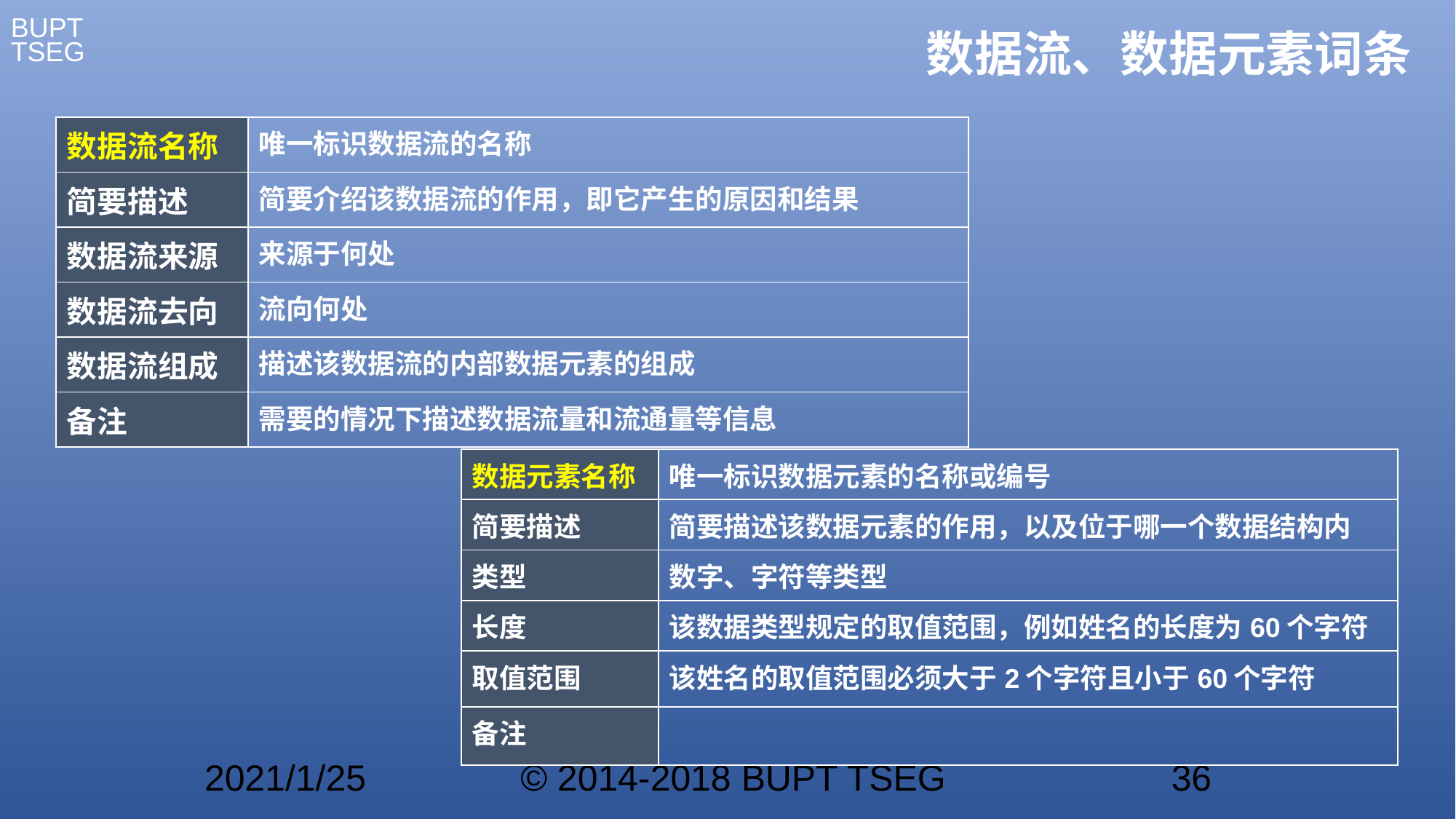

# 数据流、数据元素词条
| 数据流名称 | 唯一标识数据流的名称 |
| --- | --- |
| 简要描述 | 简要介绍该数据流的作用，即它产生的原因和结果 |
| 数据流来源 | 来源于何处 |
| 数据流去向 | 流向何处 |
| 数据流组成 | 描述该数据流的内部数据元素的组成 |
| 备注 | 需要的情况下描述数据流量和流通量等信息 |
| 数据元素名称 | 唯一标识数据元素的名称或编号 |
| --- | --- |
| 简要描述 | 简要描述该数据元素的作用，以及位于哪一个数据结构内 |
| 类型 | 数字、字符等类型 |
| 长度 | 该数据类型规定的取值范围，例如姓名的长度为60个字符 |
| 取值范围 | 该姓名的取值范围必须大于2个字符且小于60个字符 |
| 备注 |  |
2021/1/25
© 2014-2018 BUPT TSEG
36